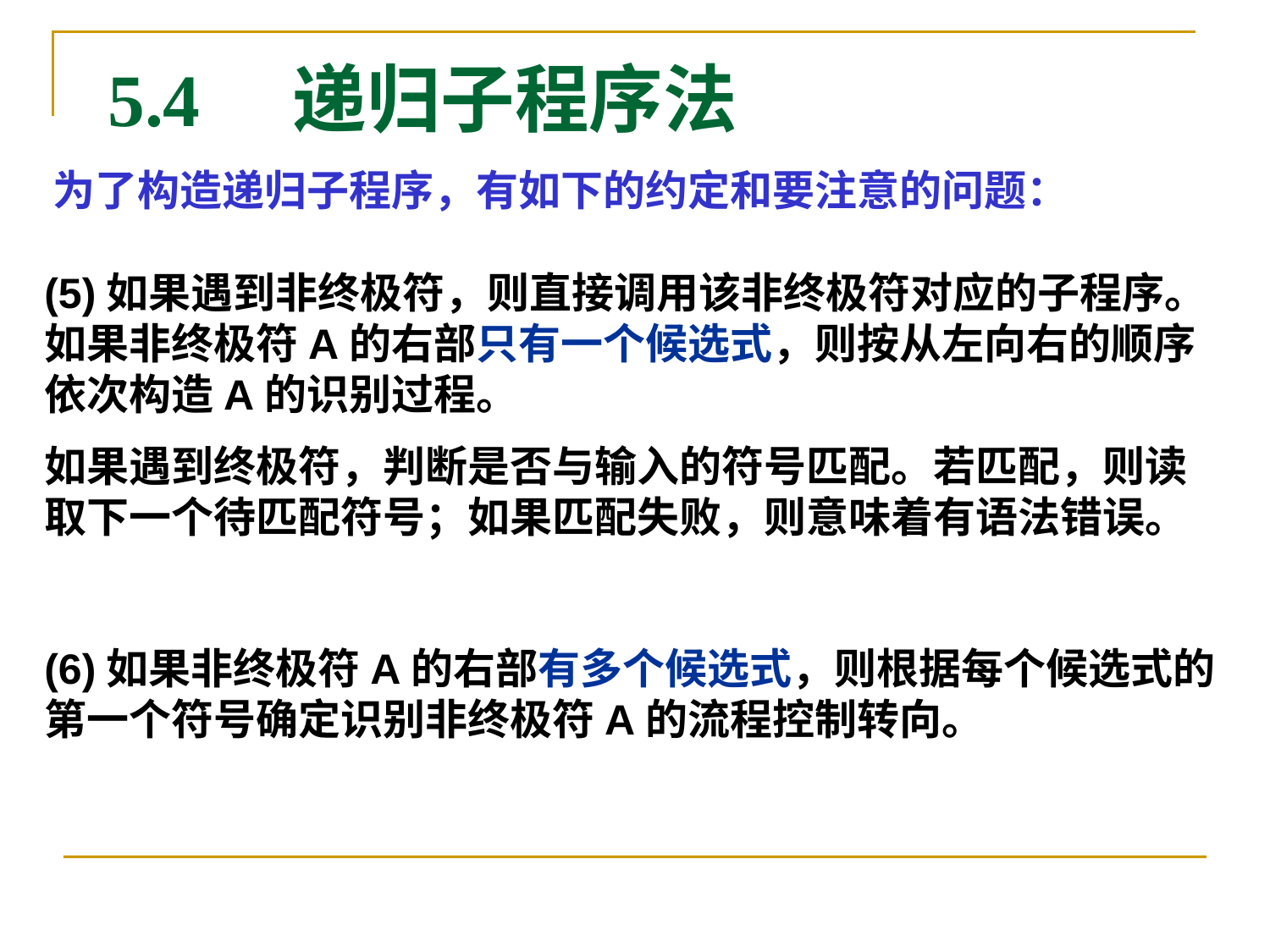

# 5.4    递归子程序法
为了构造递归子程序，有如下的约定和要注意的问题：
(5)如果遇到非终极符，则直接调用该非终极符对应的子程序。如果非终极符A的右部只有一个候选式，则按从左向右的顺序依次构造A的识别过程。
如果遇到终极符，判断是否与输入的符号匹配。若匹配，则读取下一个待匹配符号；如果匹配失败，则意味着有语法错误。
(6)如果非终极符A的右部有多个候选式，则根据每个候选式的
第一个符号确定识别非终极符A的流程控制转向。
97